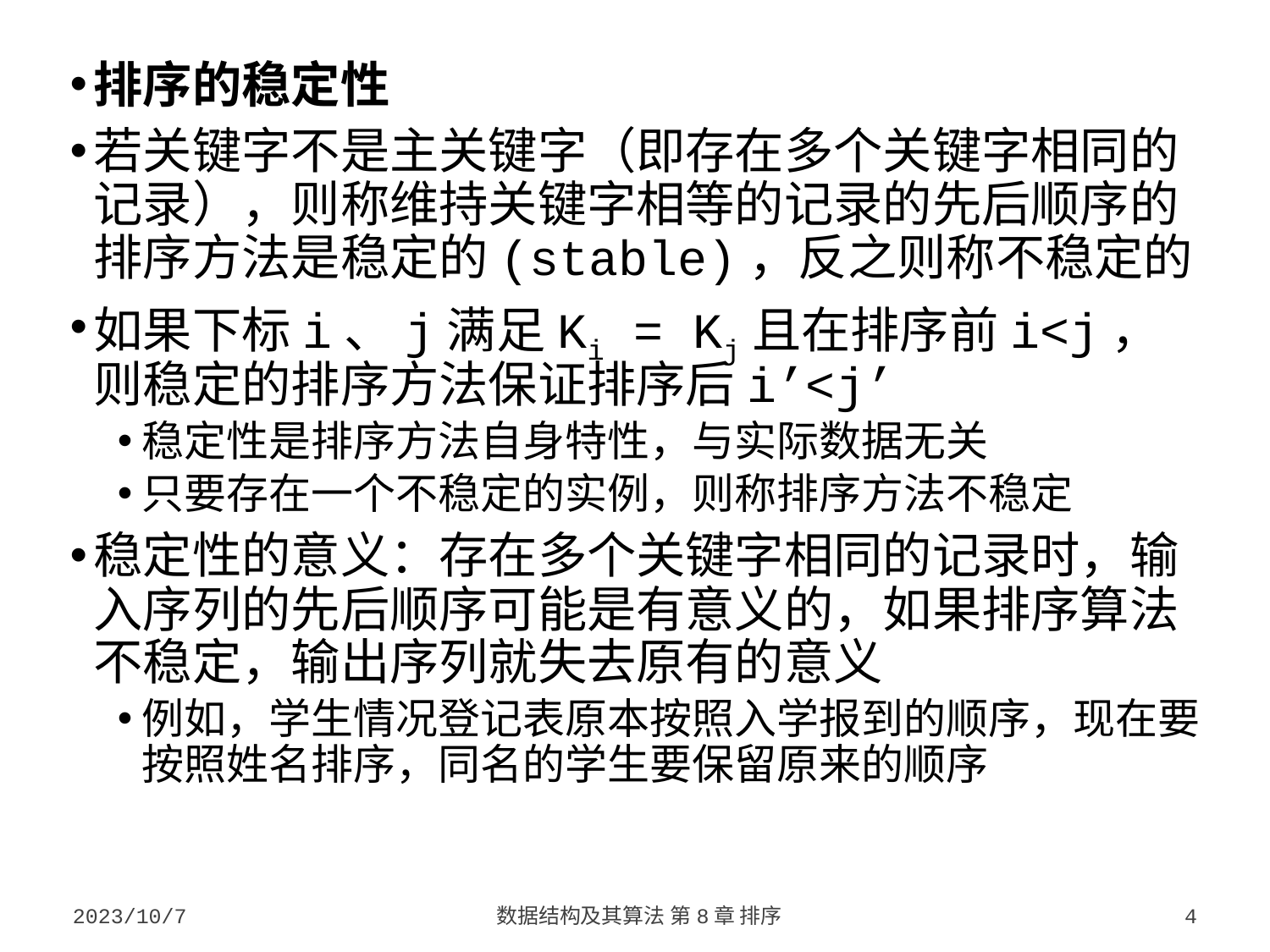

排序的稳定性
若关键字不是主关键字（即存在多个关键字相同的记录），则称维持关键字相等的记录的先后顺序的排序方法是稳定的(stable)，反之则称不稳定的
如果下标i、j满足Ki = Kj且在排序前i<j，则稳定的排序方法保证排序后i’<j’
稳定性是排序方法自身特性，与实际数据无关
只要存在一个不稳定的实例，则称排序方法不稳定
稳定性的意义：存在多个关键字相同的记录时，输入序列的先后顺序可能是有意义的，如果排序算法不稳定，输出序列就失去原有的意义
例如，学生情况登记表原本按照入学报到的顺序，现在要按照姓名排序，同名的学生要保留原来的顺序
2023/10/7
数据结构及其算法 第8章 排序
4